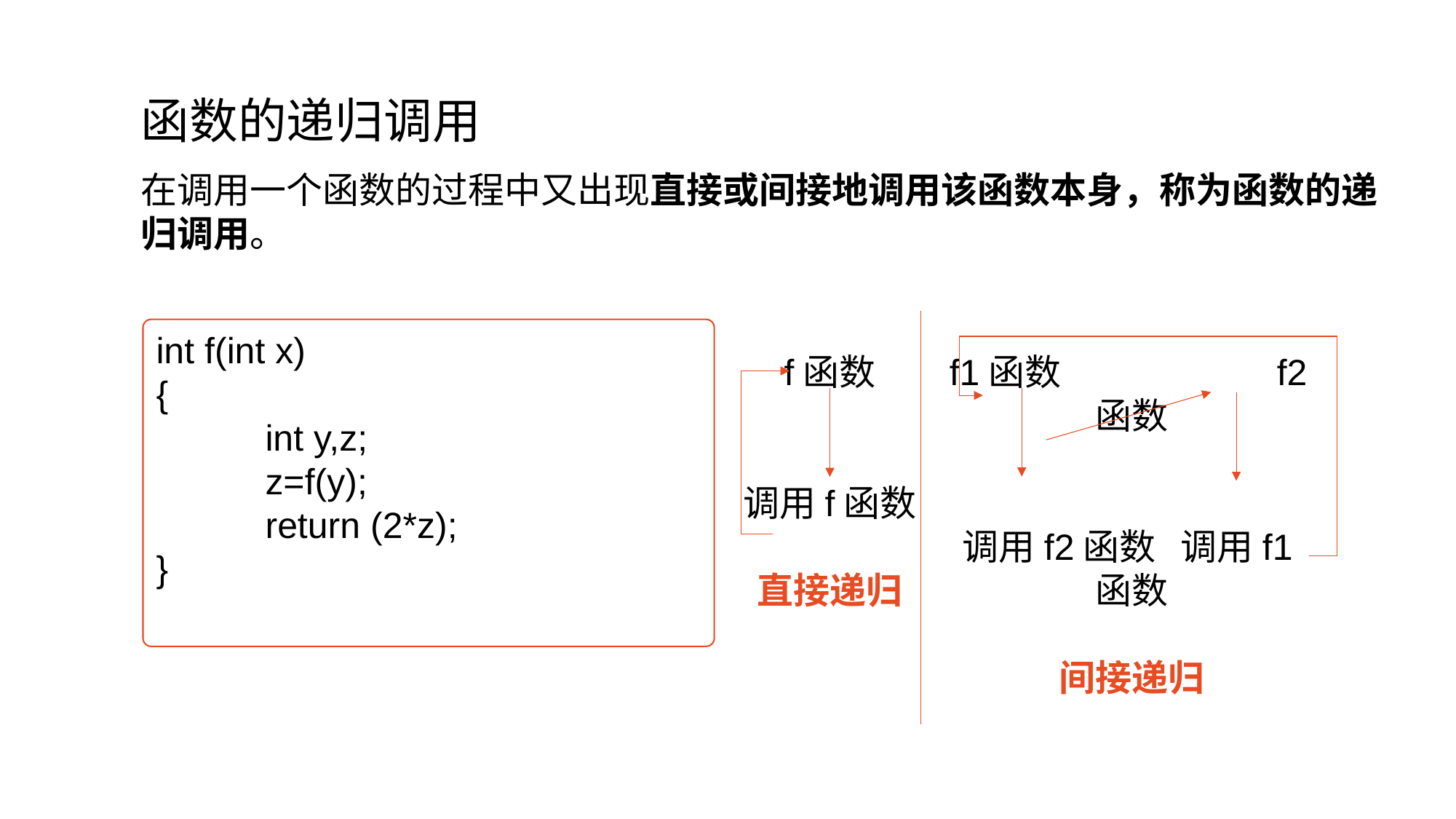

# 函数的递归调用
在调用一个函数的过程中又出现直接或间接地调用该函数本身，称为函数的递归调用。
int f(int x)
{
	int y,z;
	z=f(y);
	return (2*z);
}

f函数

调用f函数

直接递归
f1函数		f2函数

调用f2函数	调用f1函数

间接递归